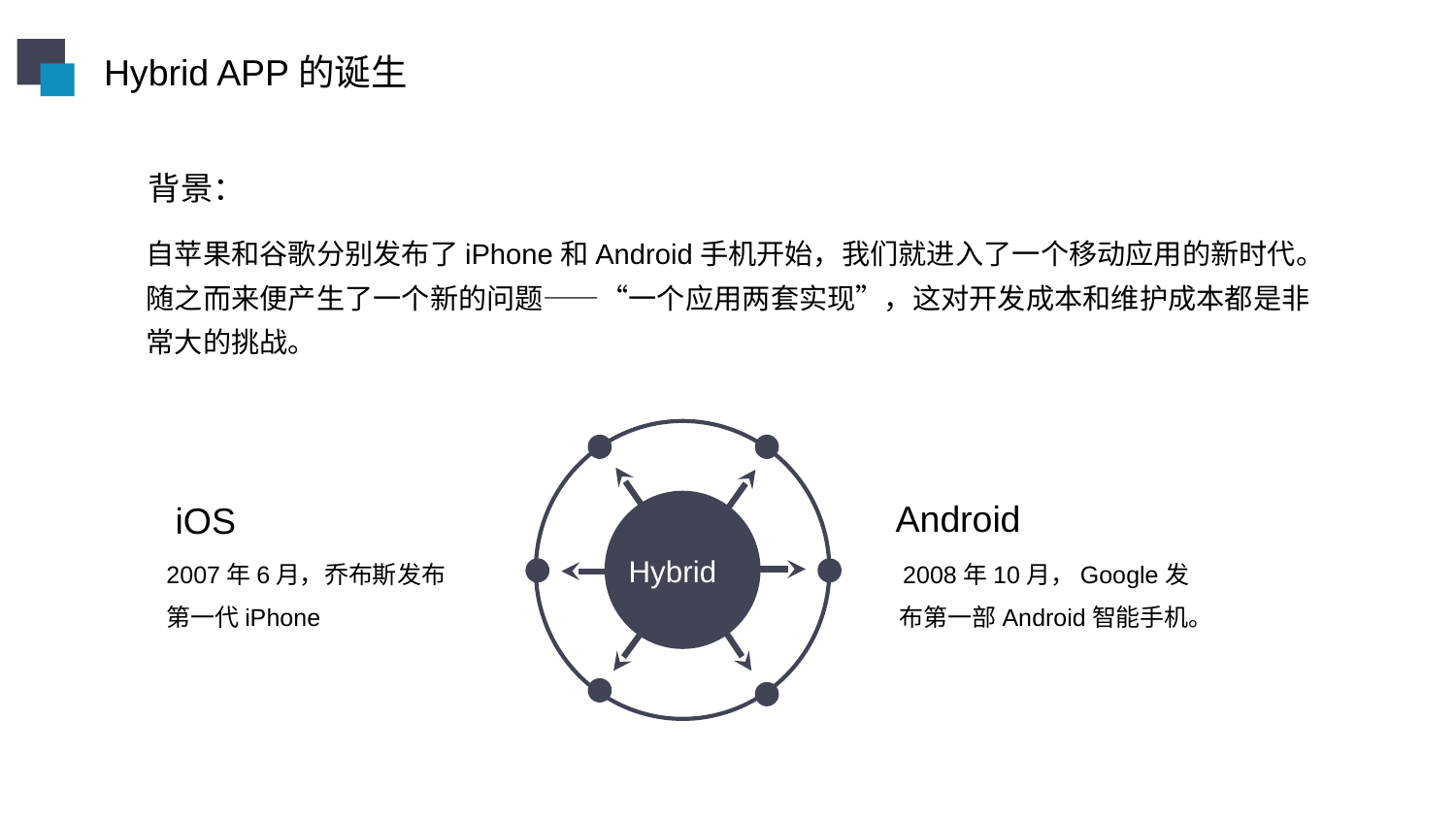

Hybrid APP的诞生
背景：
自苹果和谷歌分别发布了iPhone和Android手机开始，我们就进入了一个移动应用的新时代。随之而来便产生了一个新的问题——“一个应用两套实现”，这对开发成本和维护成本都是非常大的挑战。

Android
2008年10月，Google发布第一部Android智能手机。
iOS
2007年6月，乔布斯发布第一代iPhone

Hybrid